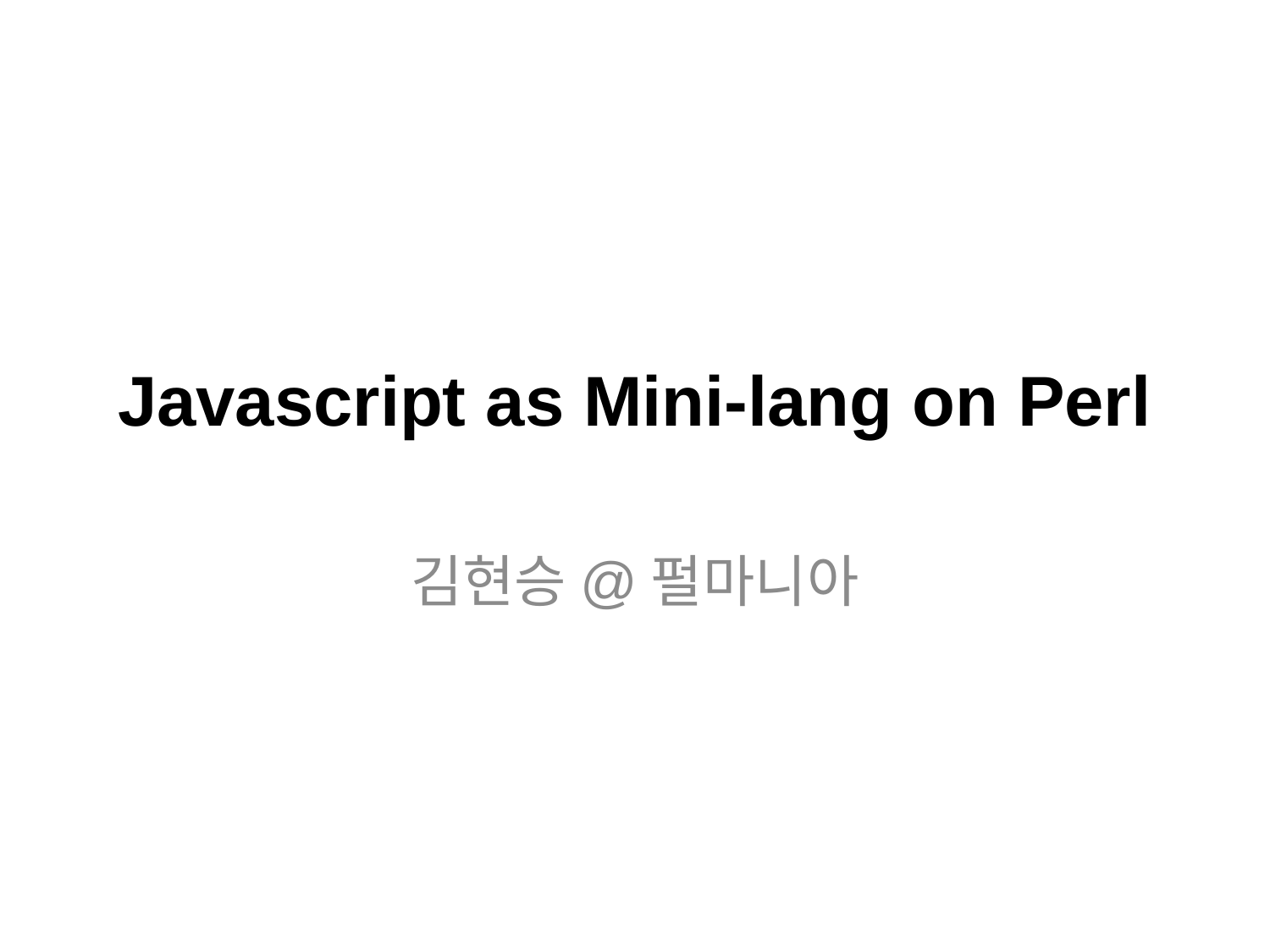

# Javascript as Mini-lang on Perl
김현승@펄마니아